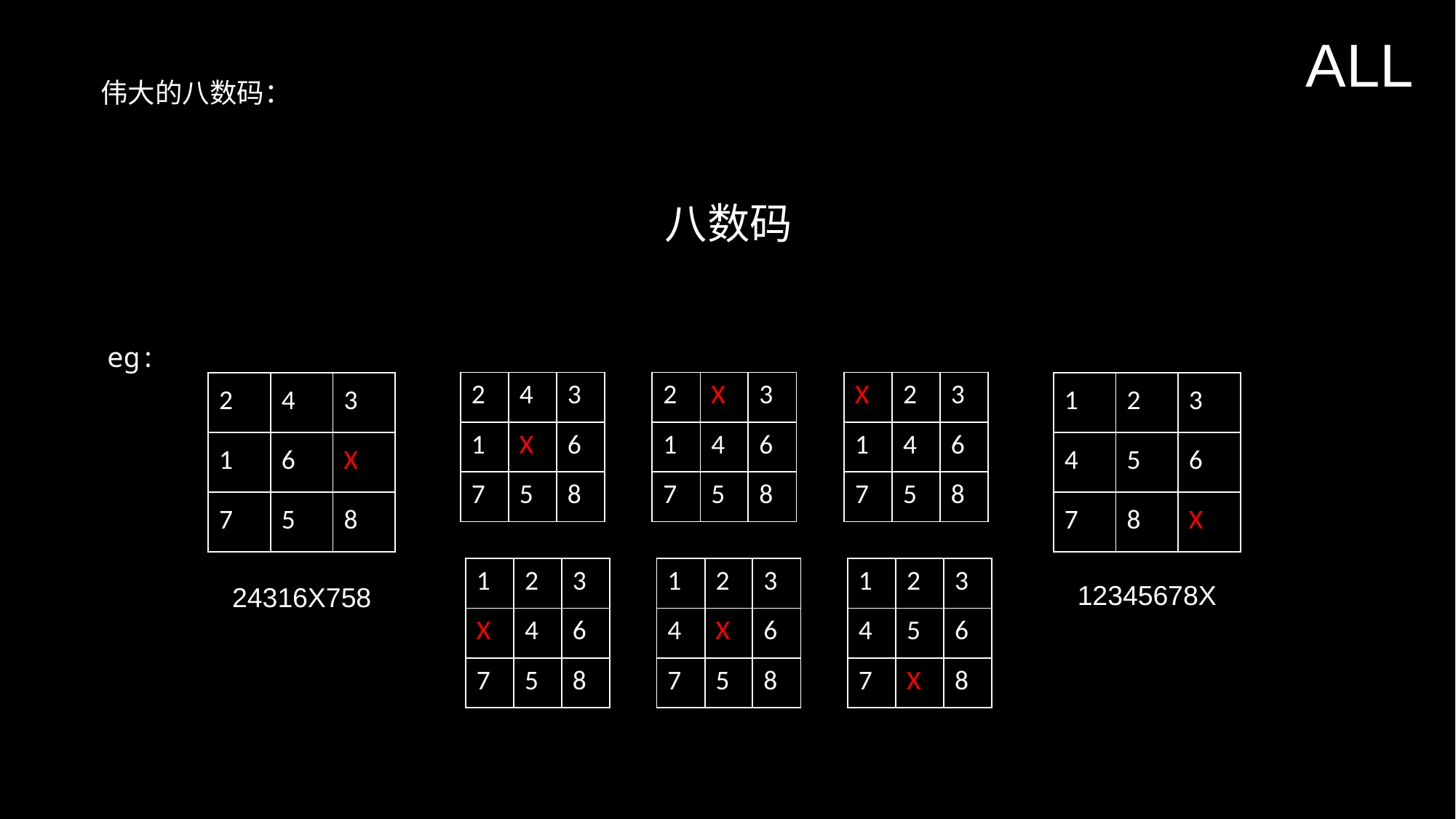

ALL
伟大的八数码：
八数码

eg:

| 2 | 4 | 3 |
| --- | --- | --- |
| 1 | X | 6 |
| 7 | 5 | 8 |
| 2 | X | 3 |
| --- | --- | --- |
| 1 | 4 | 6 |
| 7 | 5 | 8 |
| X | 2 | 3 |
| --- | --- | --- |
| 1 | 4 | 6 |
| 7 | 5 | 8 |
| 2 | 4 | 3 |
| --- | --- | --- |
| 1 | 6 | X |
| 7 | 5 | 8 |
| 1 | 2 | 3 |
| --- | --- | --- |
| 4 | 5 | 6 |
| 7 | 8 | X |
| 1 | 2 | 3 |
| --- | --- | --- |
| X | 4 | 6 |
| 7 | 5 | 8 |
| 1 | 2 | 3 |
| --- | --- | --- |
| 4 | X | 6 |
| 7 | 5 | 8 |
| 1 | 2 | 3 |
| --- | --- | --- |
| 4 | 5 | 6 |
| 7 | X | 8 |
12345678X
24316X758